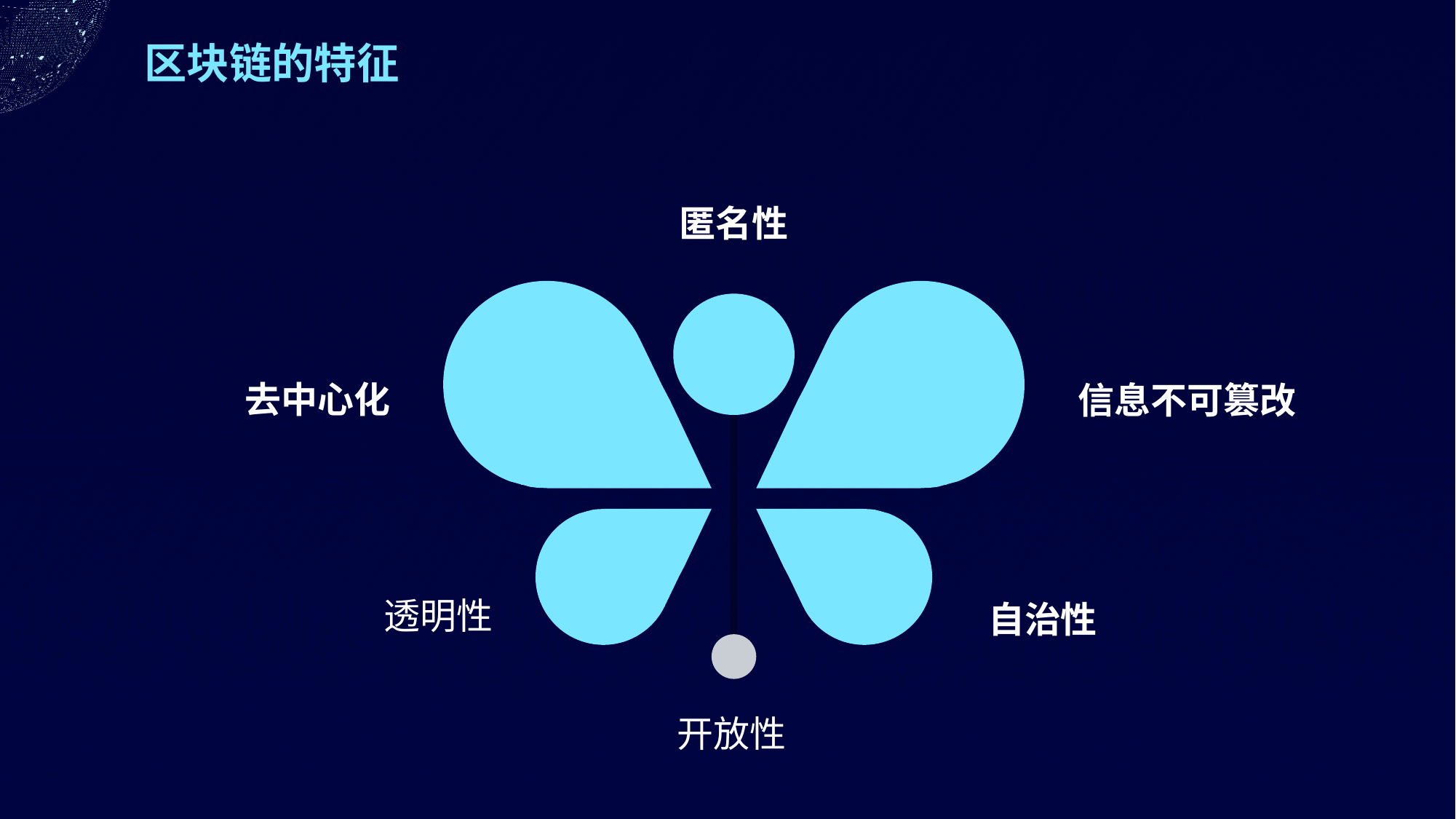

区块链的特征
匿名性

去中心化
信息不可篡改

透明性
自治性
开放性